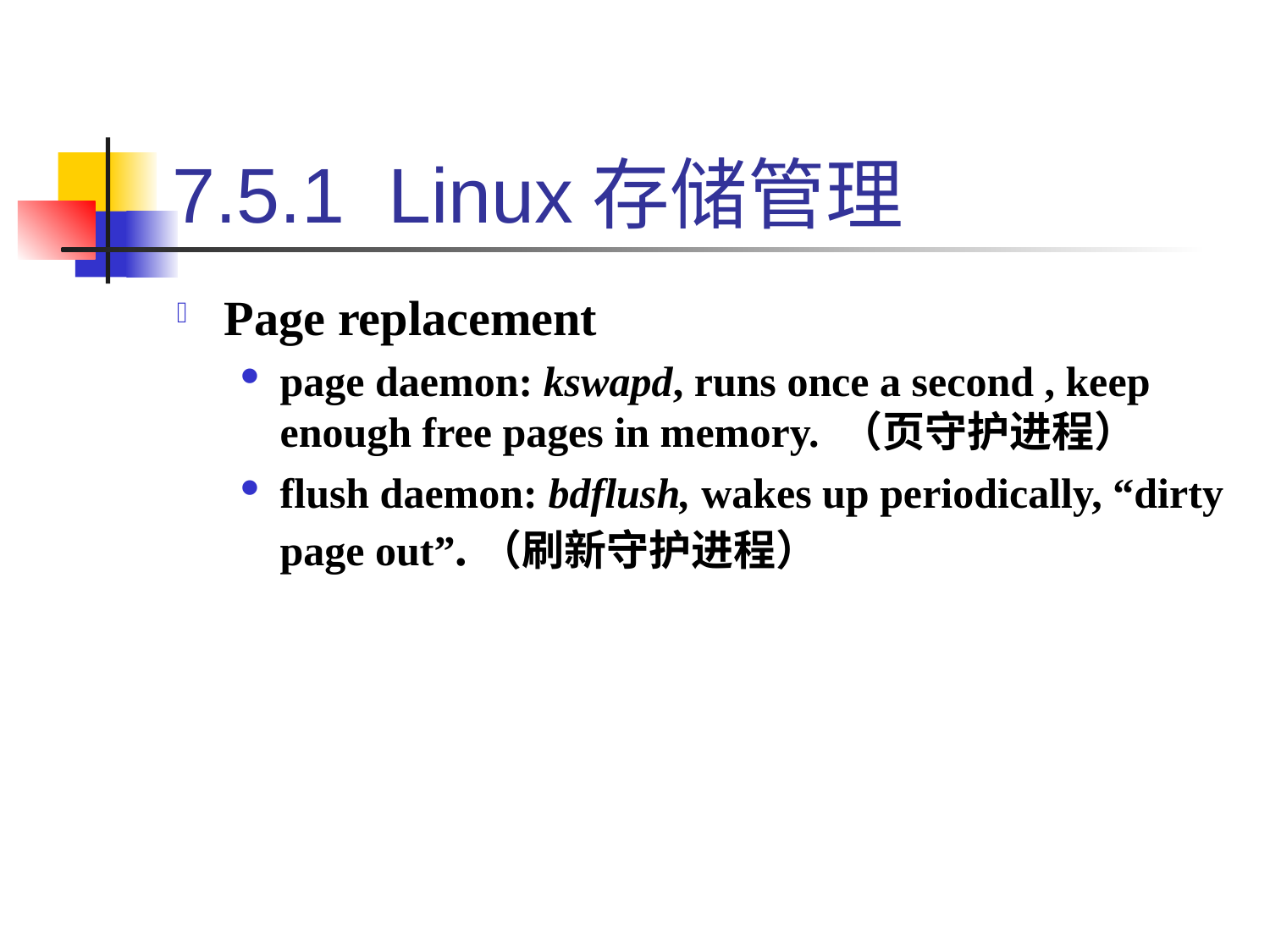

# 7.5.1  Linux存储管理
Page replacement
page daemon: kswapd, runs once a second , keep enough free pages in memory. （页守护进程）
flush daemon: bdflush, wakes up periodically, “dirty page out”.（刷新守护进程）